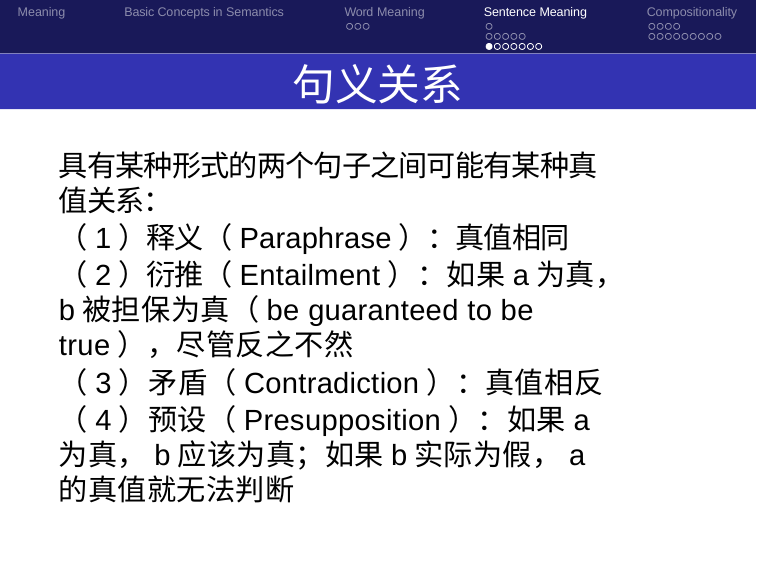

Meaning
Basic Concepts in Semantics
Word Meaning
Sentence Meaning
Compositionality

句义关系
具有某种形式的两个句子之间可能有某种真值关系：
（1）释义（Paraphrase）：真值相同
（2）衍推（Entailment）：如果a为真，b被担保为真（be guaranteed to be true），尽管反之不然
（3）矛盾（Contradiction）：真值相反
（4）预设（Presupposition）：如果a为真，b应该为真；如果b实际为假，a的真值就无法判断